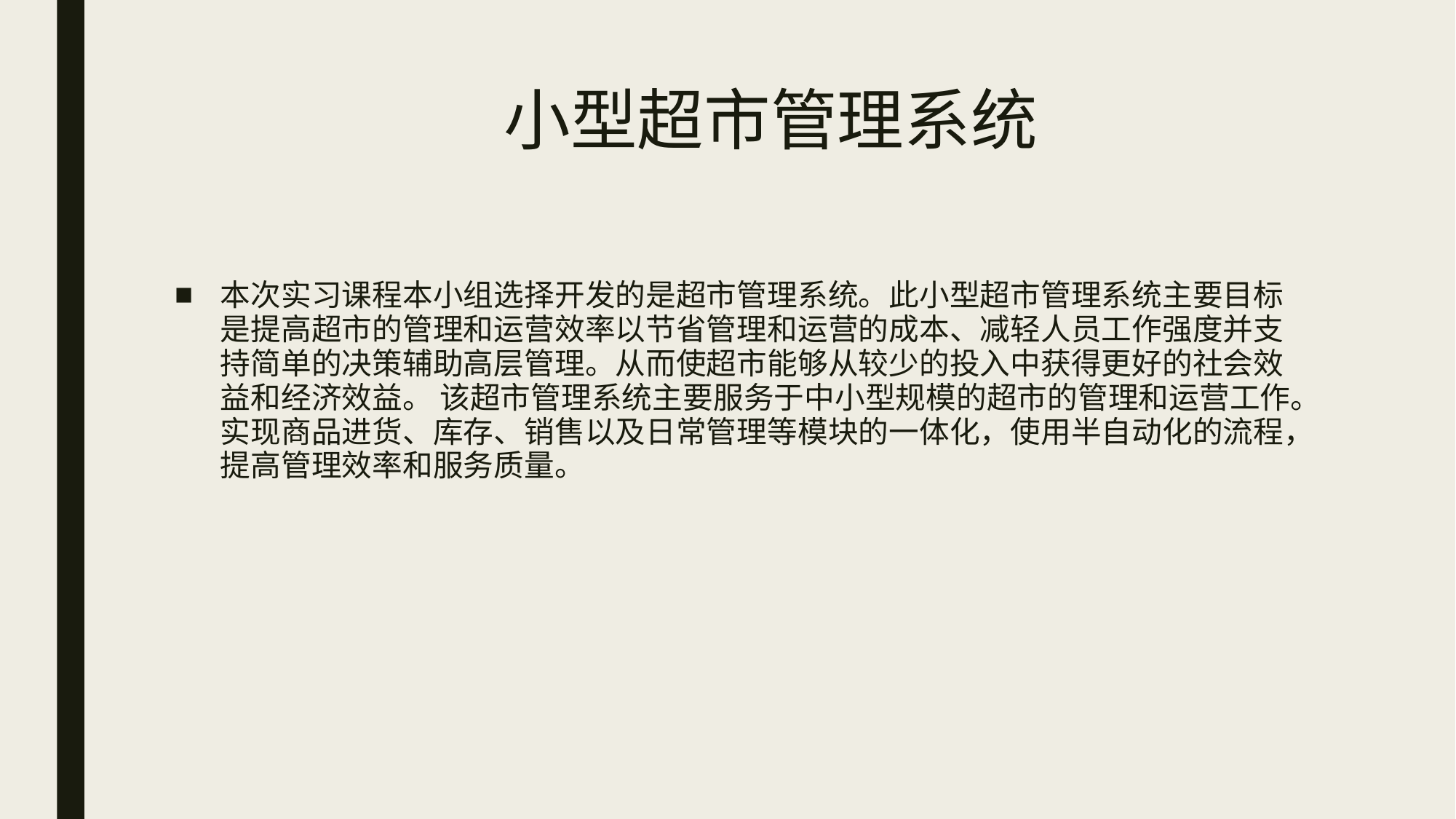

# 小型超市管理系统
本次实习课程本小组选择开发的是超市管理系统。此小型超市管理系统主要目标是提高超市的管理和运营效率以节省管理和运营的成本、减轻人员工作强度并支持简单的决策辅助高层管理。从而使超市能够从较少的投入中获得更好的社会效益和经济效益。 该超市管理系统主要服务于中小型规模的超市的管理和运营工作。实现商品进货、库存、销售以及日常管理等模块的一体化，使用半自动化的流程，提高管理效率和服务质量。